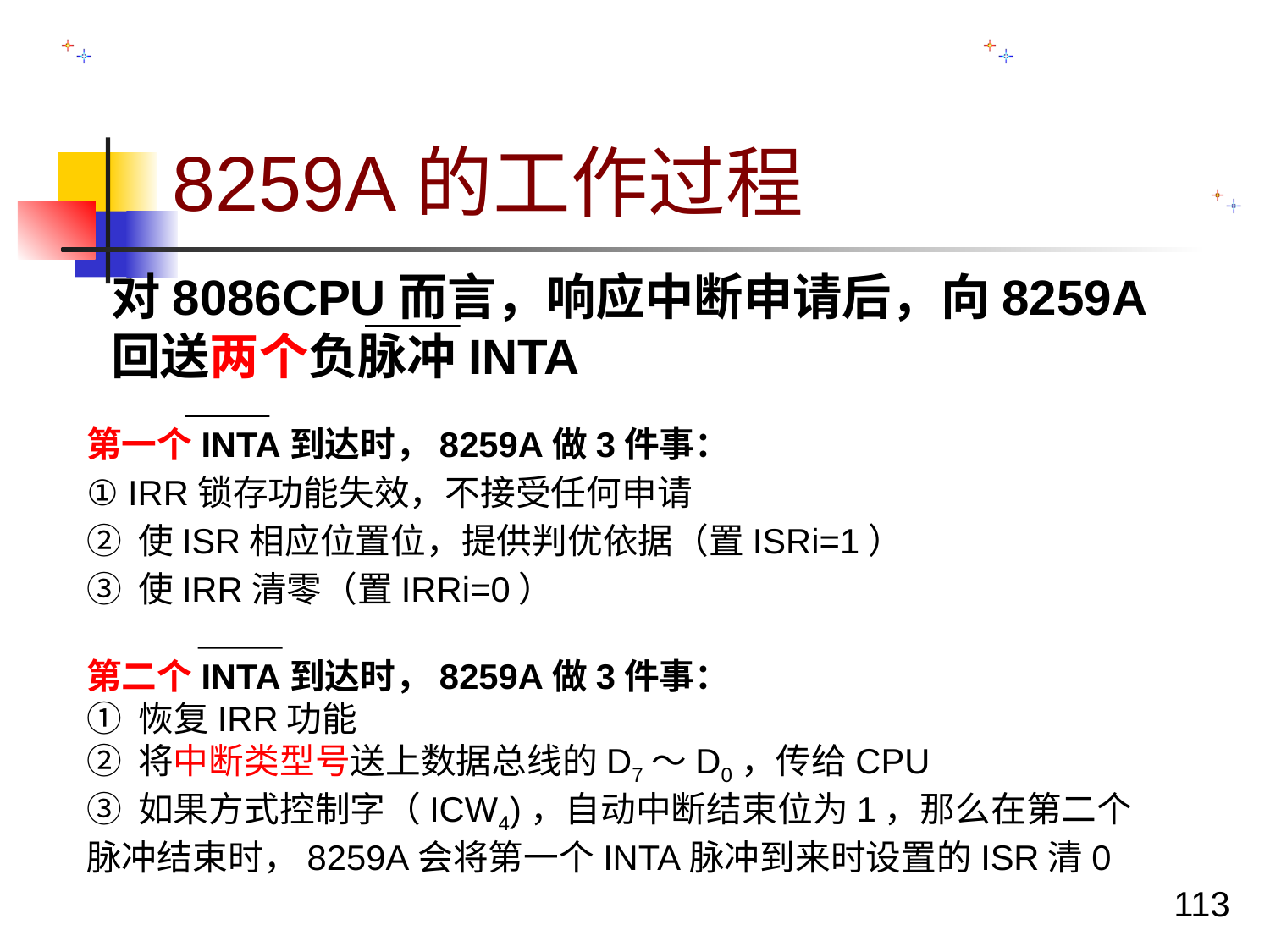

8259A的工作过程
对8086CPU而言，响应中断申请后，向8259A回送两个负脉冲INTA

第一个INTA到达时，8259A做3件事：
① IRR锁存功能失效，不接受任何申请
② 使ISR相应位置位，提供判优依据（置ISRi=1）
③ 使IRR清零（置IRRi=0）

第二个INTA到达时，8259A做3件事：
① 恢复IRR功能
② 将中断类型号送上数据总线的D7～D0，传给CPU
③ 如果方式控制字（ICW4)，自动中断结束位为1，那么在第二个脉冲结束时，8259A会将第一个INTA脉冲到来时设置的ISR清0

113